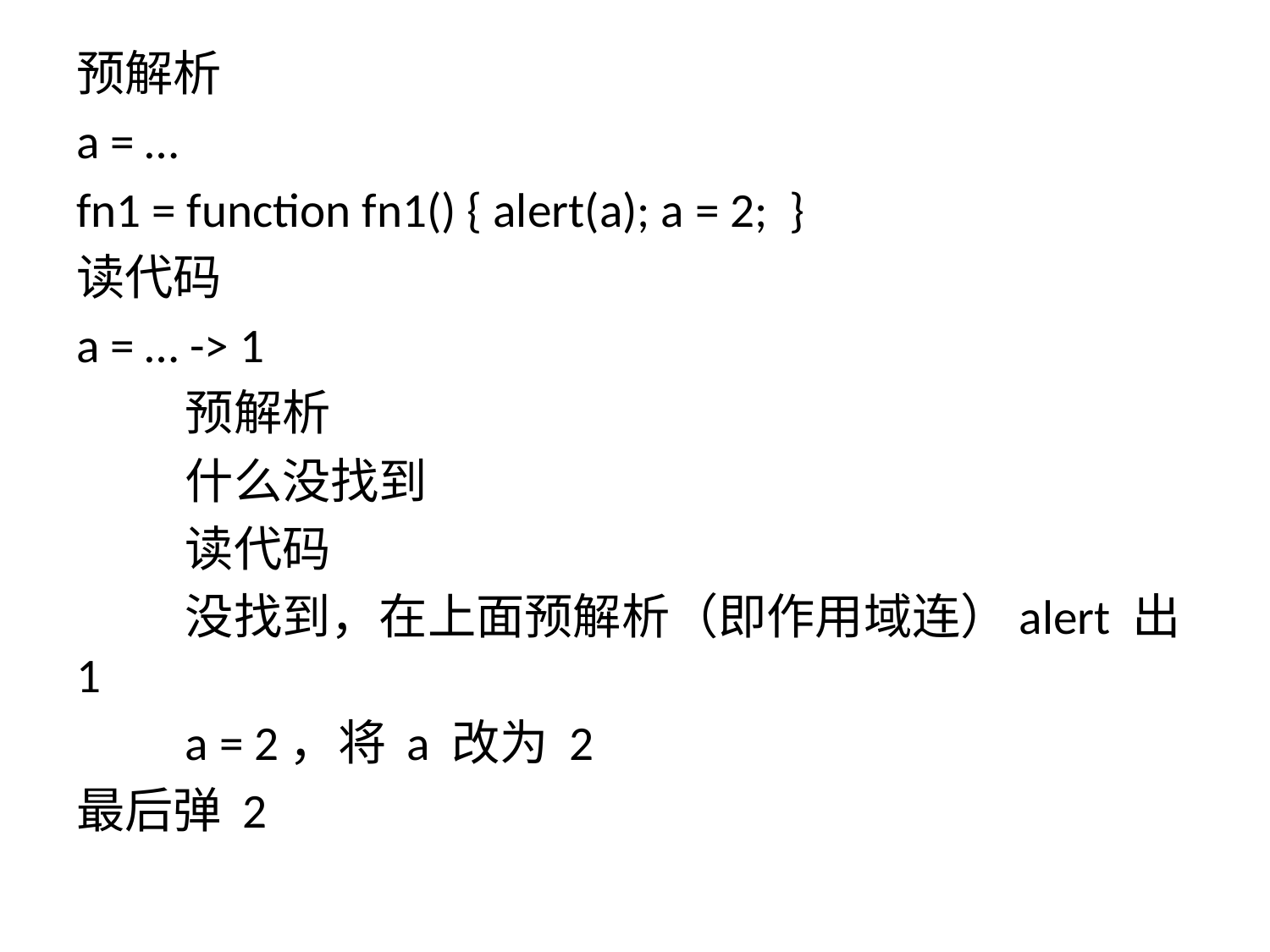

预解析
a = …
fn1 = function fn1() { alert(a); a = 2;  }
读代码
a = … -> 1
	预解析
		什么没找到
	读代码
          	没找到，在上面预解析（即作用域连）alert 出 1
		a = 2，将 a 改为 2
最后弹 2